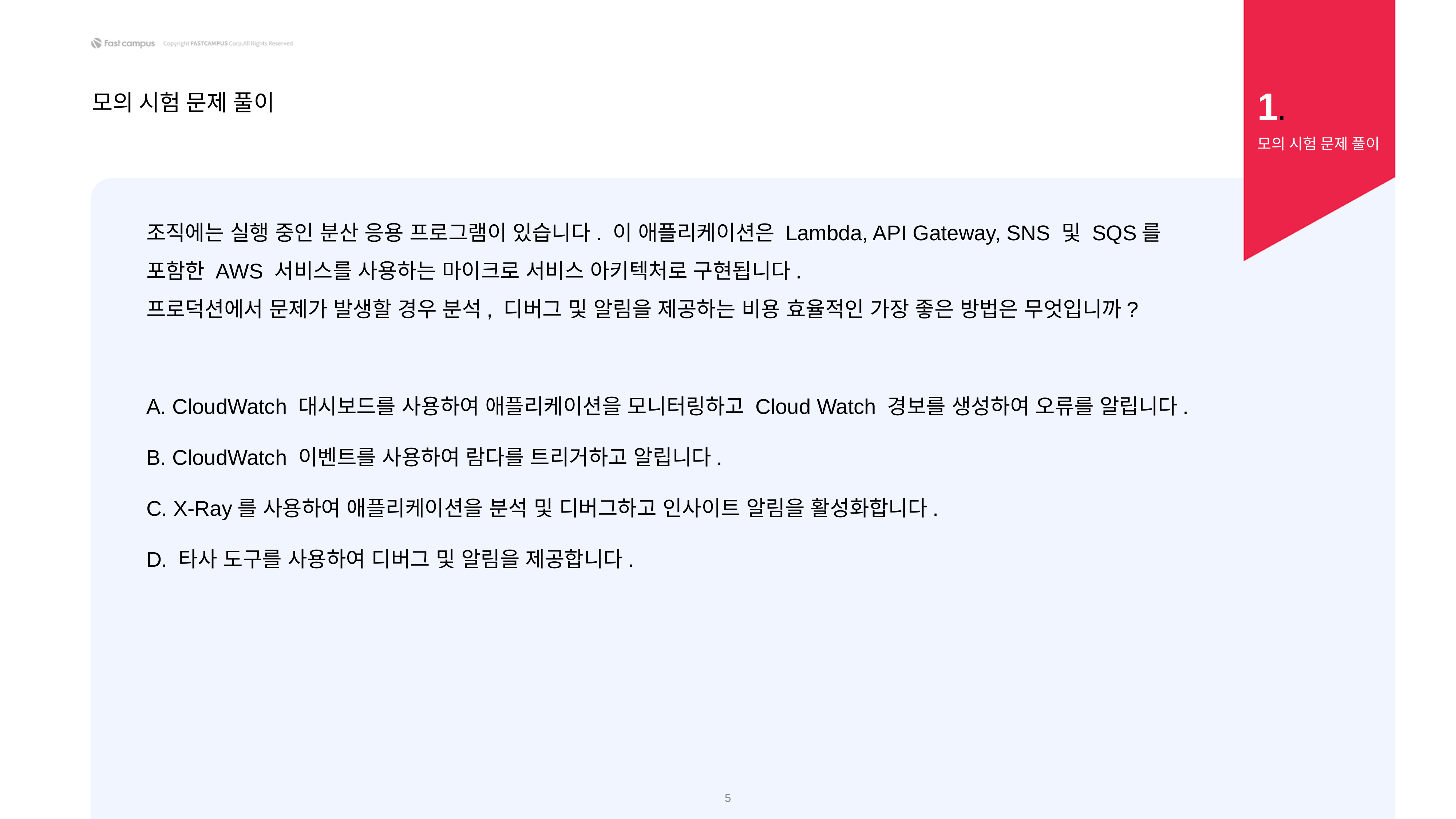

1.
모의 시험 문제 풀이
모의 시험 문제 풀이
조직에는 실행 중인 분산 응용 프로그램이 있습니다. 이 애플리케이션은 Lambda, API Gateway, SNS 및 SQS를 포함한 AWS 서비스를 사용하는 마이크로 서비스 아키텍처로 구현됩니다. 
프로덕션에서 문제가 발생할 경우 분석, 디버그 및 알림을 제공하는 비용 효율적인 가장 좋은 방법은 무엇입니까?
A. CloudWatch 대시보드를 사용하여 애플리케이션을 모니터링하고 Cloud Watch 경보를 생성하여 오류를 알립니다.
B. CloudWatch 이벤트를 사용하여 람다를 트리거하고 알립니다.
C. X-Ray를 사용하여 애플리케이션을 분석 및 디버그하고 인사이트 알림을 활성화합니다.
D. 타사 도구를 사용하여 디버그 및 알림을 제공합니다.
5